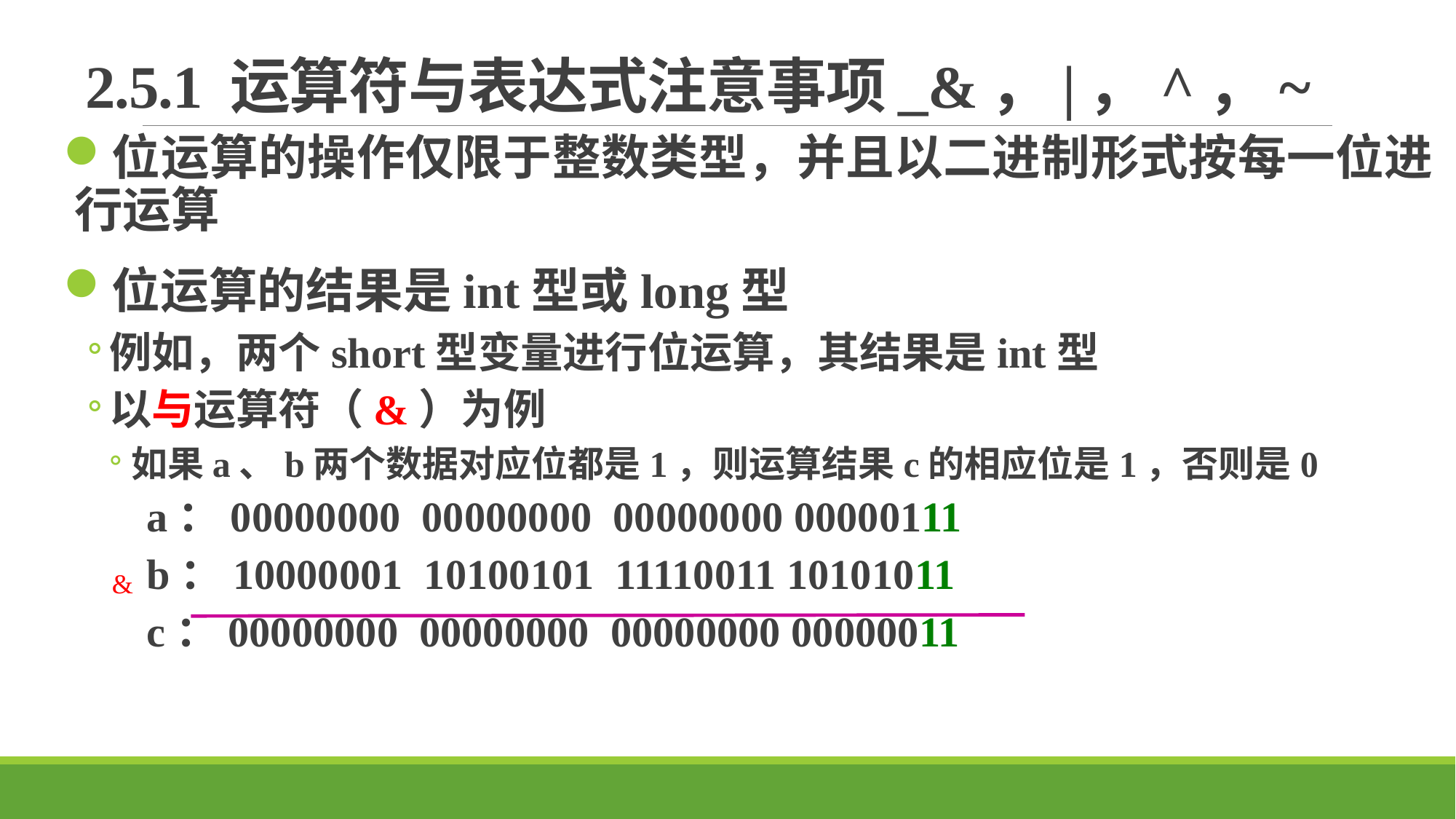

# 2.5.1 运算符与表达式注意事项_&，|，^，~
位运算的操作仅限于整数类型，并且以二进制形式按每一位进行运算
位运算的结果是int型或long型
例如，两个short型变量进行位运算，其结果是int型
以与运算符（&）为例
如果a、b两个数据对应位都是1，则运算结果c的相应位是1，否则是0
    a：00000000  00000000  00000000 00000111
    b：10000001  10100101  11110011 10101011
    c：00000000  00000000  00000000 00000011

&